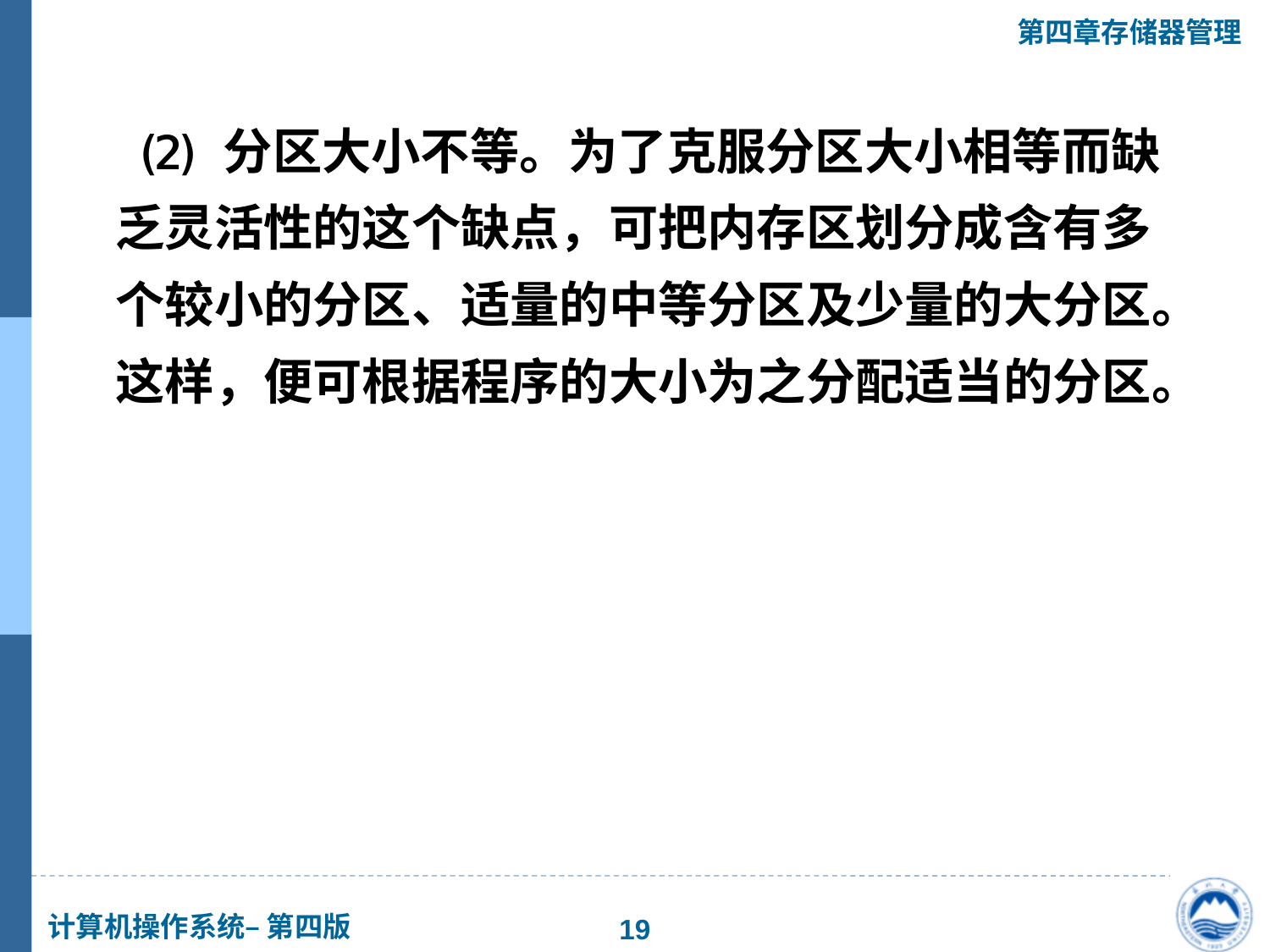

(2) 分区大小不等。为了克服分区大小相等而缺乏灵活性的这个缺点，可把内存区划分成含有多个较小的分区、适量的中等分区及少量的大分区。这样，便可根据程序的大小为之分配适当的分区。